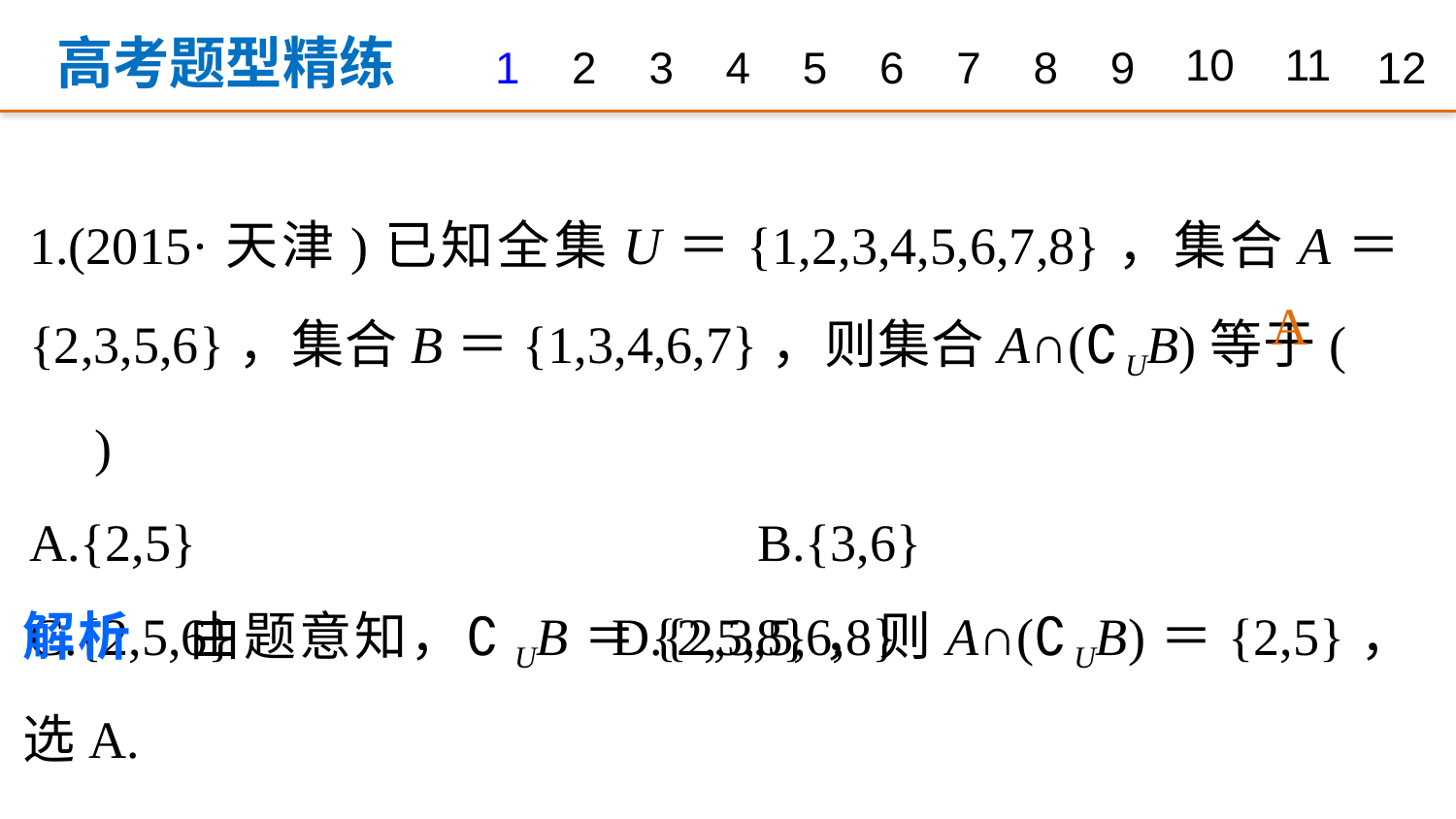

高考题型精练
1
2
3
4
5
6
7
8
9
10
11
12
1.(2015·天津)已知全集U＝{1,2,3,4,5,6,7,8}，集合A＝{2,3,5,6}，集合B＝{1,3,4,6,7}，则集合A∩(∁UB)等于(　　)
A.{2,5}  				B.{3,6}
C.{2,5,6}  			D.{2,3,5,6,8}
A
解析　由题意知，∁UB＝{2,5,8}，则A∩(∁UB)＝{2,5}，选A.